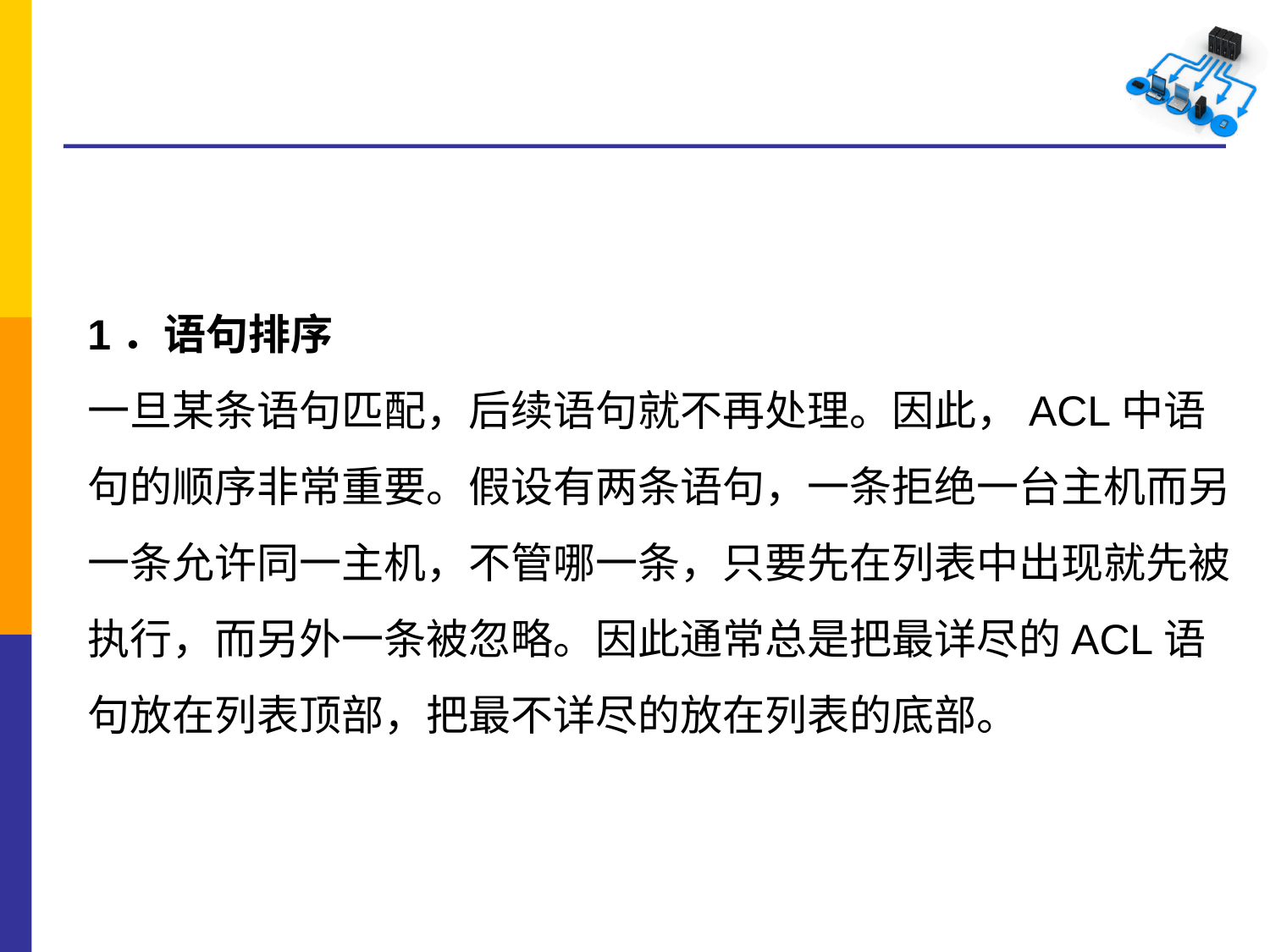

1．语句排序
一旦某条语句匹配，后续语句就不再处理。因此，ACL中语句的顺序非常重要。假设有两条语句，一条拒绝一台主机而另一条允许同一主机，不管哪一条，只要先在列表中出现就先被执行，而另外一条被忽略。因此通常总是把最详尽的ACL语句放在列表顶部，把最不详尽的放在列表的底部。